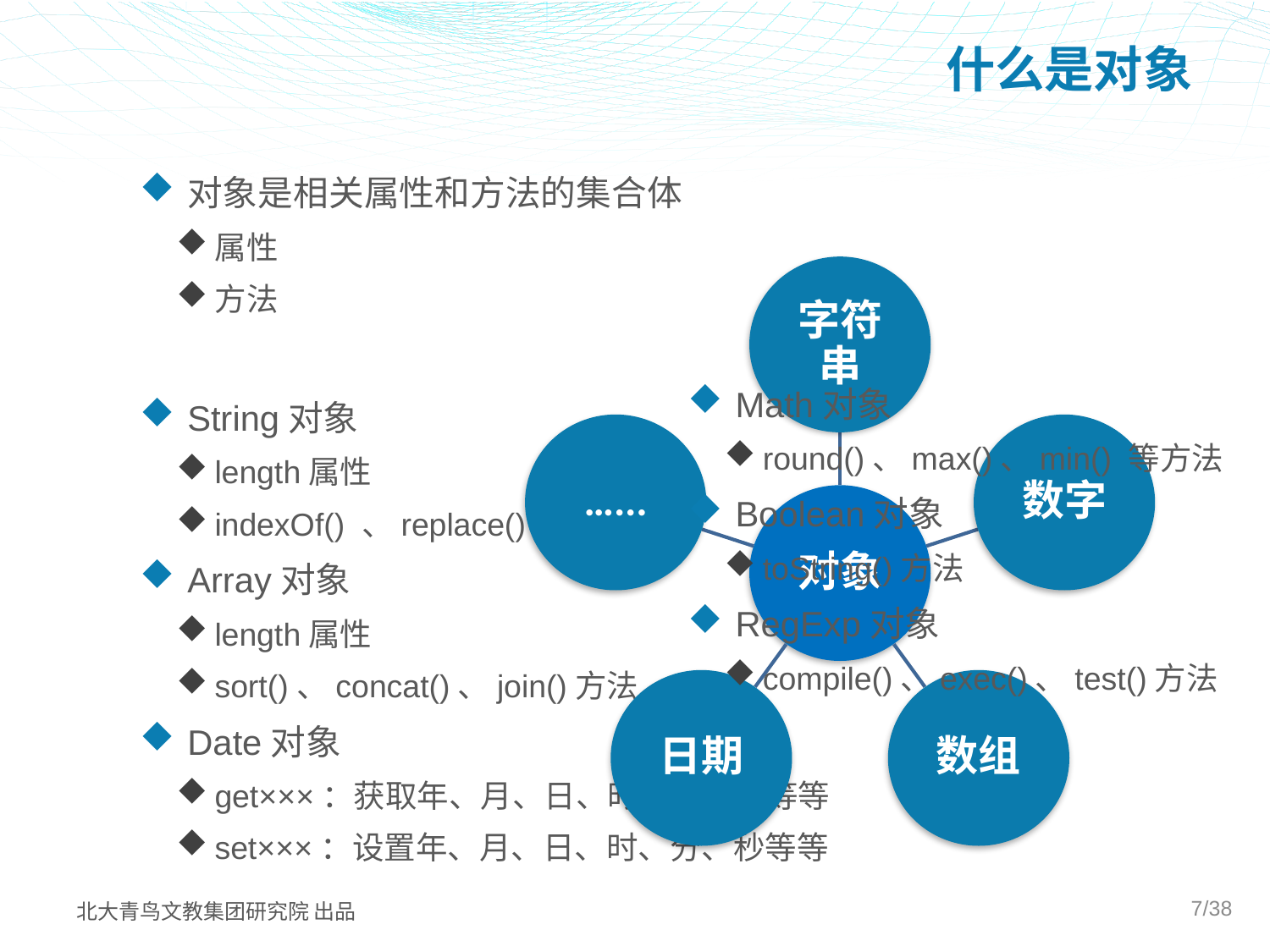

# 什么是对象
对象是相关属性和方法的集合体
属性
方法

String对象
length属性
indexOf() 、replace()方法
Array对象
length属性
sort()、concat()、join()方法
Date对象
get×××：获取年、月、日、时、分、秒等等
set×××：设置年、月、日、时、分、秒等等

字符串

…...

数字

对象

日期

数组

Math对象
round()、max()、min() 等方法
Boolean对象
toString()方法
RegExp对象
compile()、exec()、test()方法

7/38